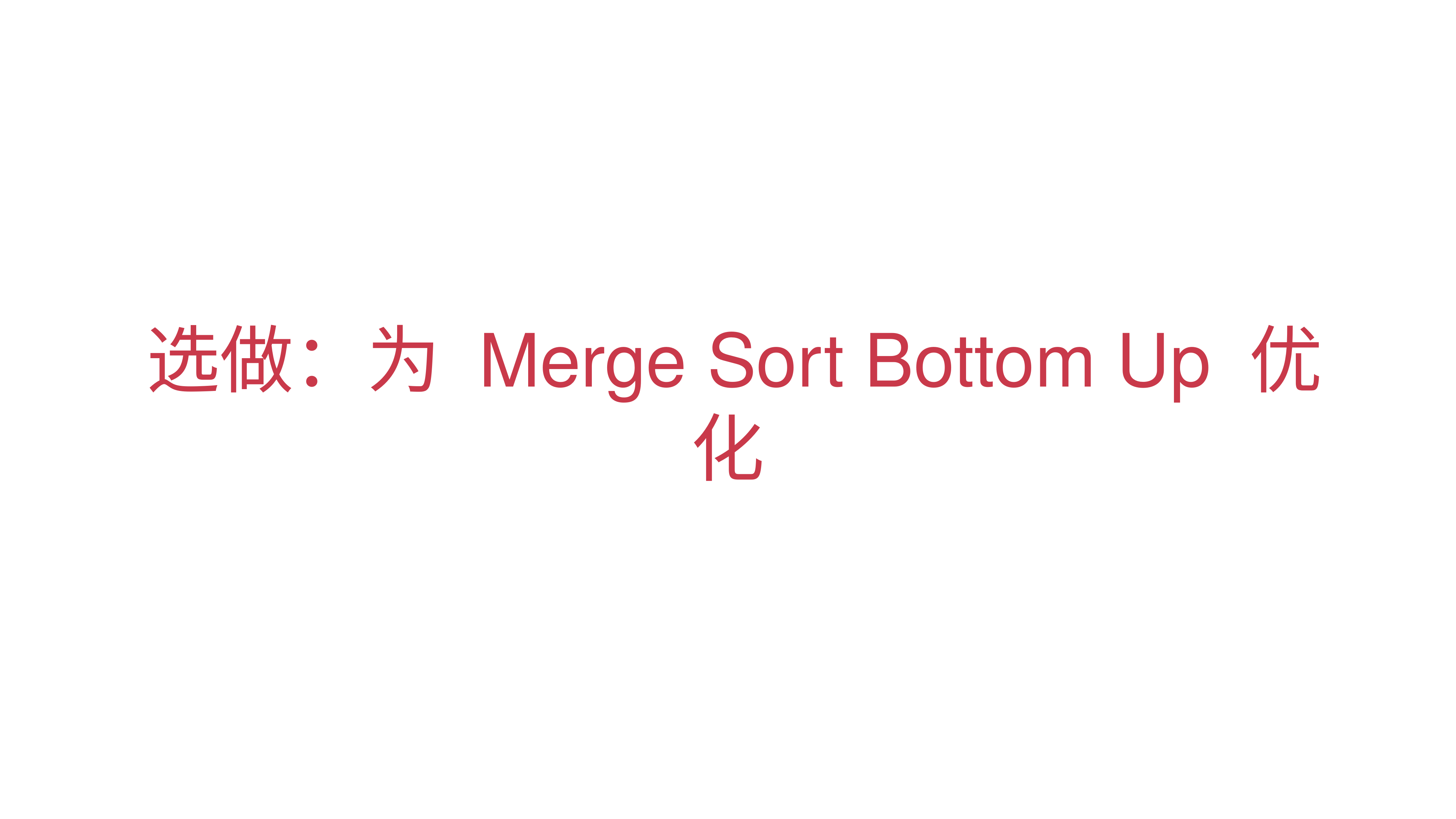

# 选做：为 Merge Sort Bottom Up 优化